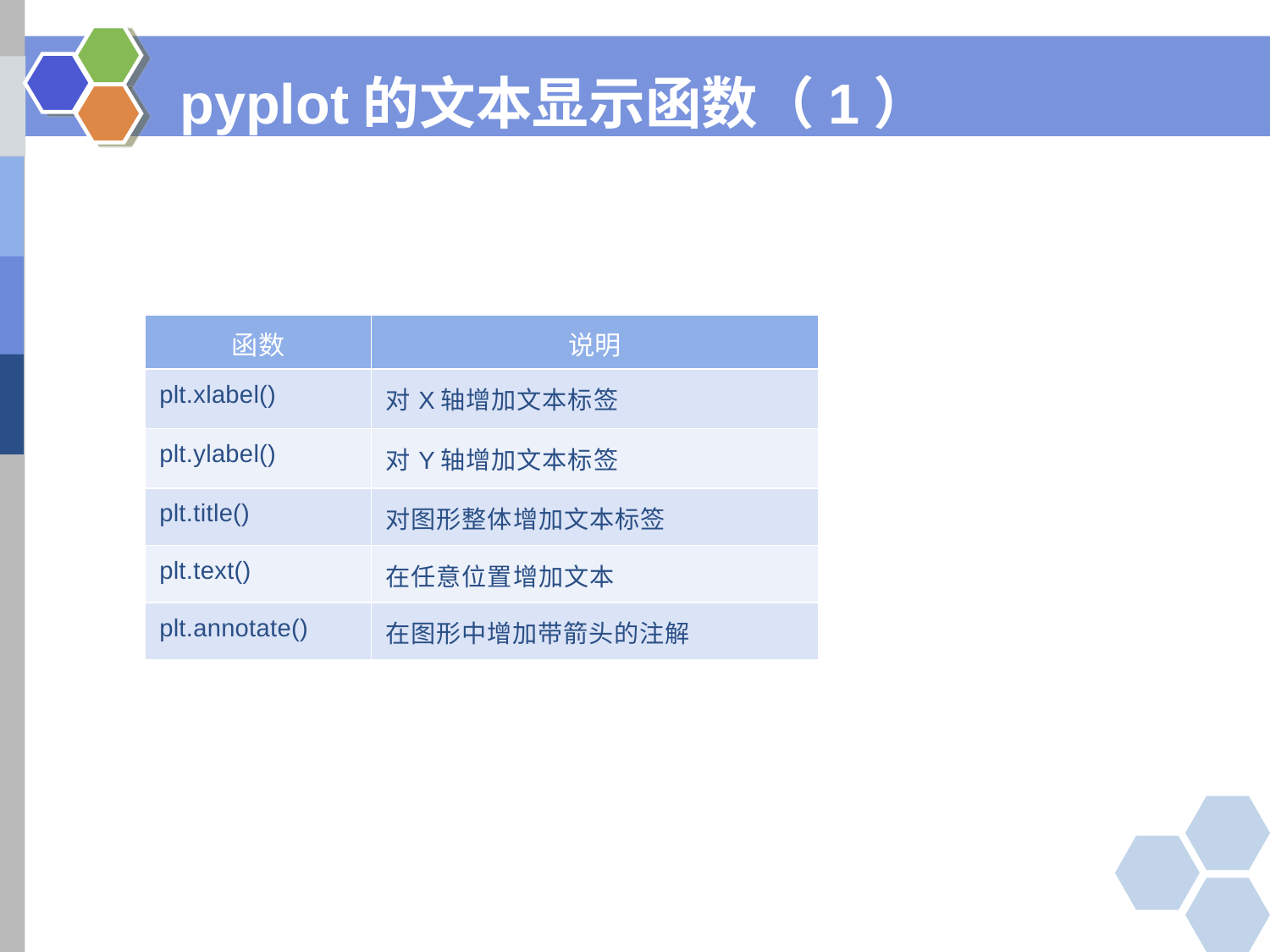

# pyplot的文本显示函数（1）
| 函数 | 说明 |
| --- | --- |
| plt.xlabel() | 对X轴增加文本标签 |
| plt.ylabel() | 对Y轴增加文本标签 |
| plt.title() | 对图形整体增加文本标签 |
| plt.text() | 在任意位置增加文本 |
| plt.annotate() | 在图形中增加带箭头的注解 |